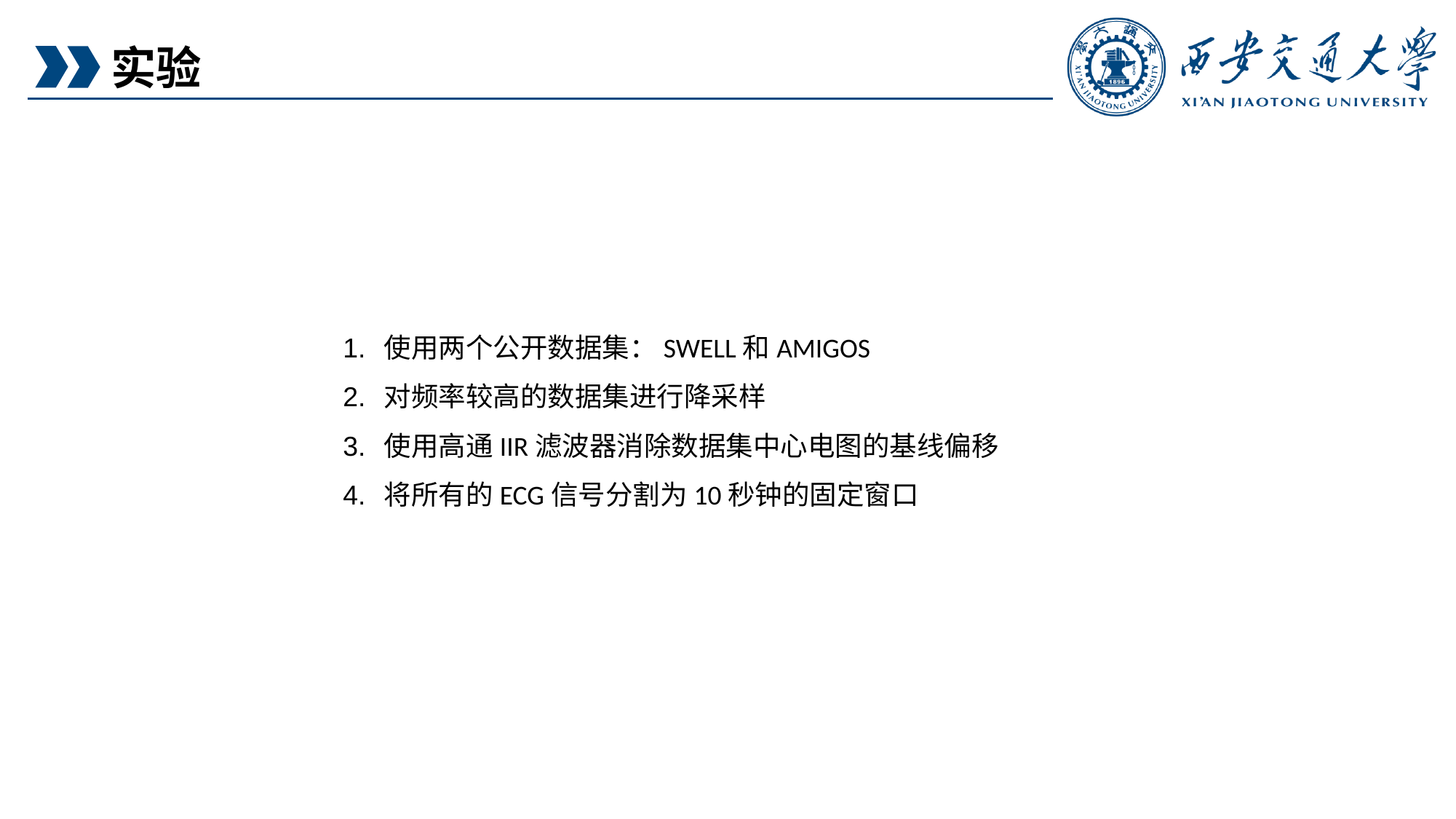

实验

使用两个公开数据集：SWELL和AMIGOS
对频率较高的数据集进行降采样
使用高通IIR滤波器消除数据集中心电图的基线偏移
将所有的ECG信号分割为10秒钟的固定窗口